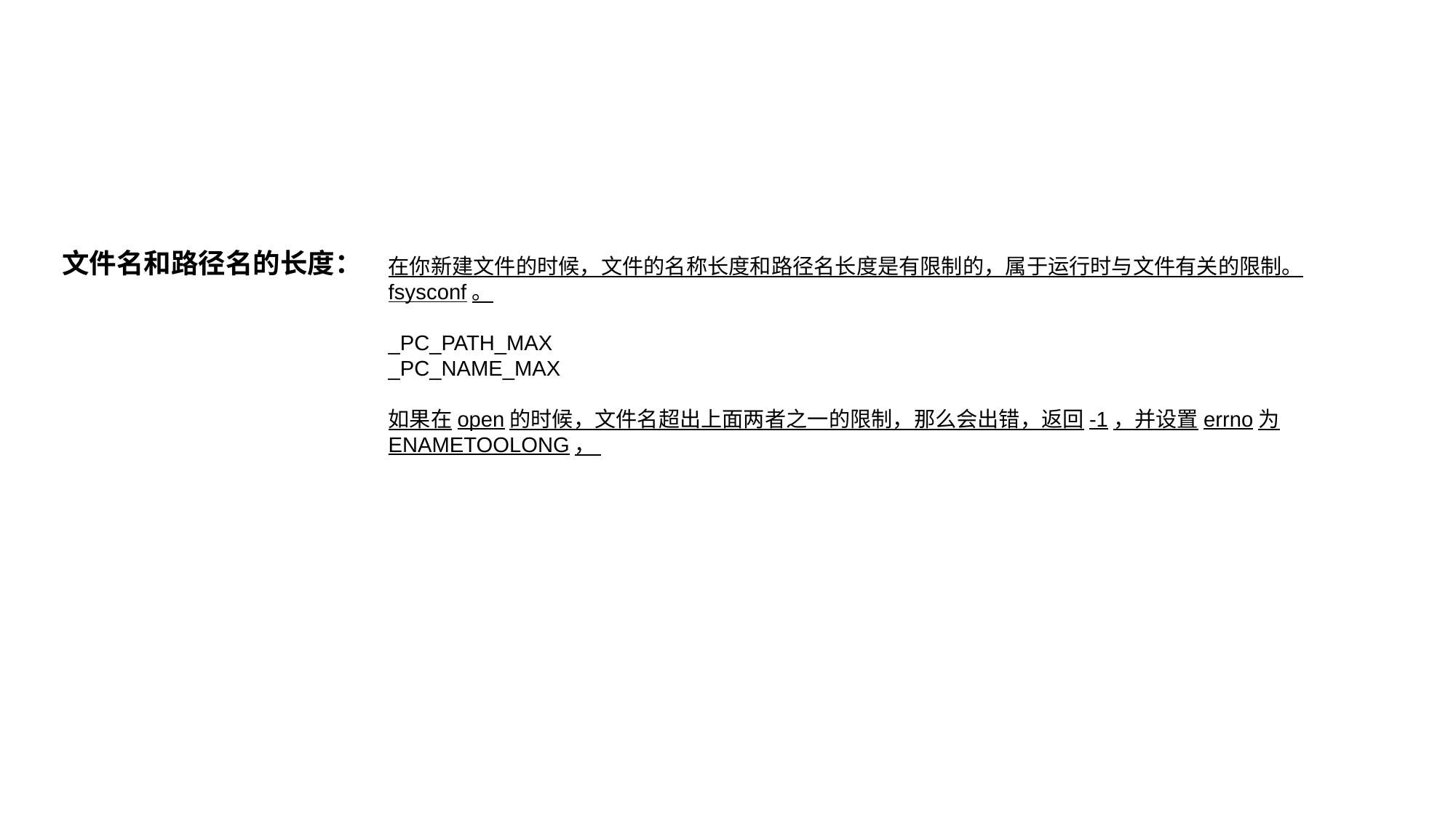

文件名和路径名的长度：
在你新建文件的时候，文件的名称长度和路径名长度是有限制的，属于运行时与文件有关的限制。
fsysconf。

_PC_PATH_MAX
_PC_NAME_MAX

如果在open的时候，文件名超出上面两者之一的限制，那么会出错，返回-1，并设置errno为ENAMETOOLONG，